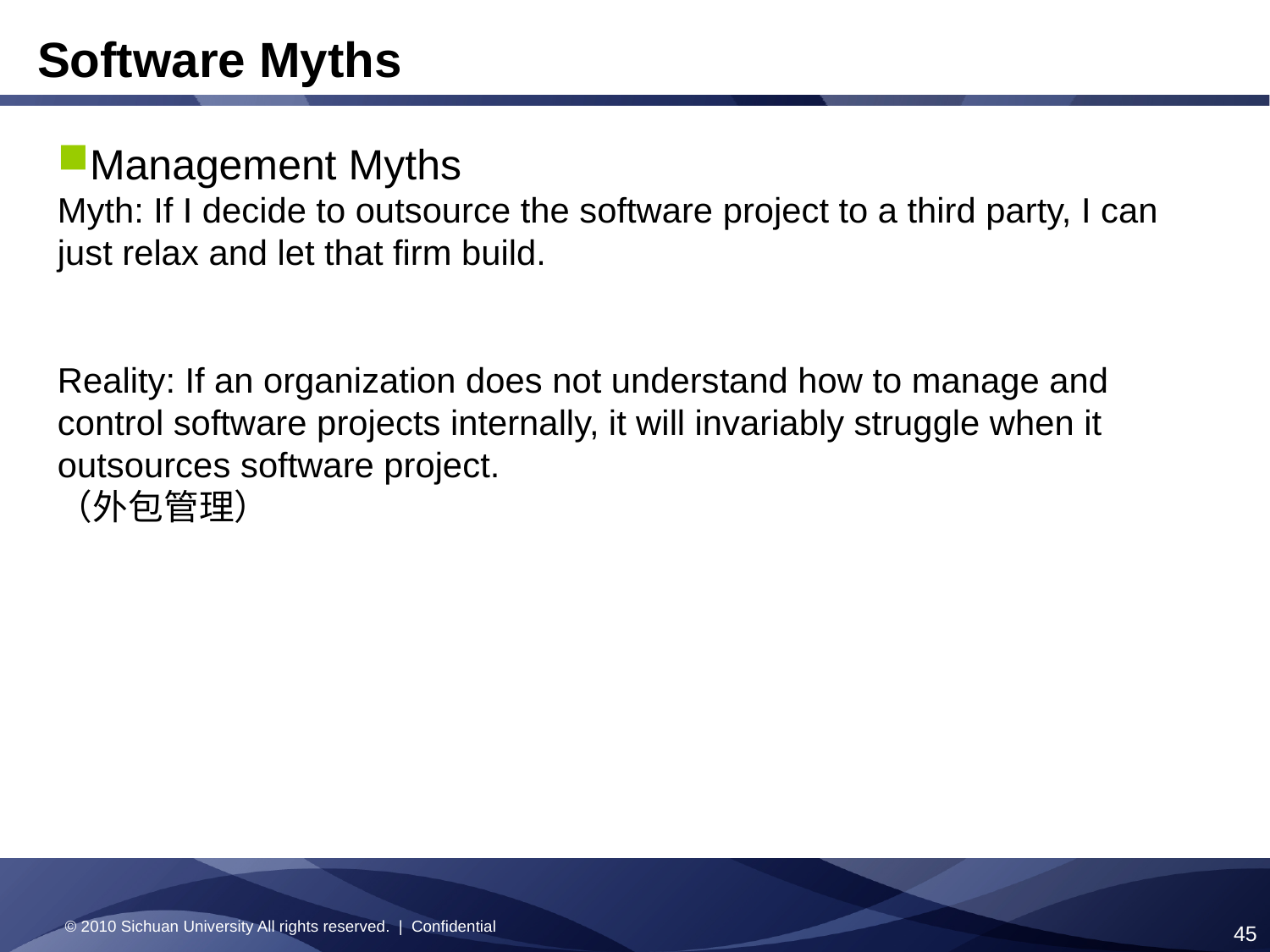

Software Myths
Management Myths
Myth: If I decide to outsource the software project to a third party, I can just relax and let that firm build.

Reality: If an organization does not understand how to manage and control software projects internally, it will invariably struggle when it outsources software project.
（外包管理）

© 2010 Sichuan University All rights reserved.  |  Confidential
45